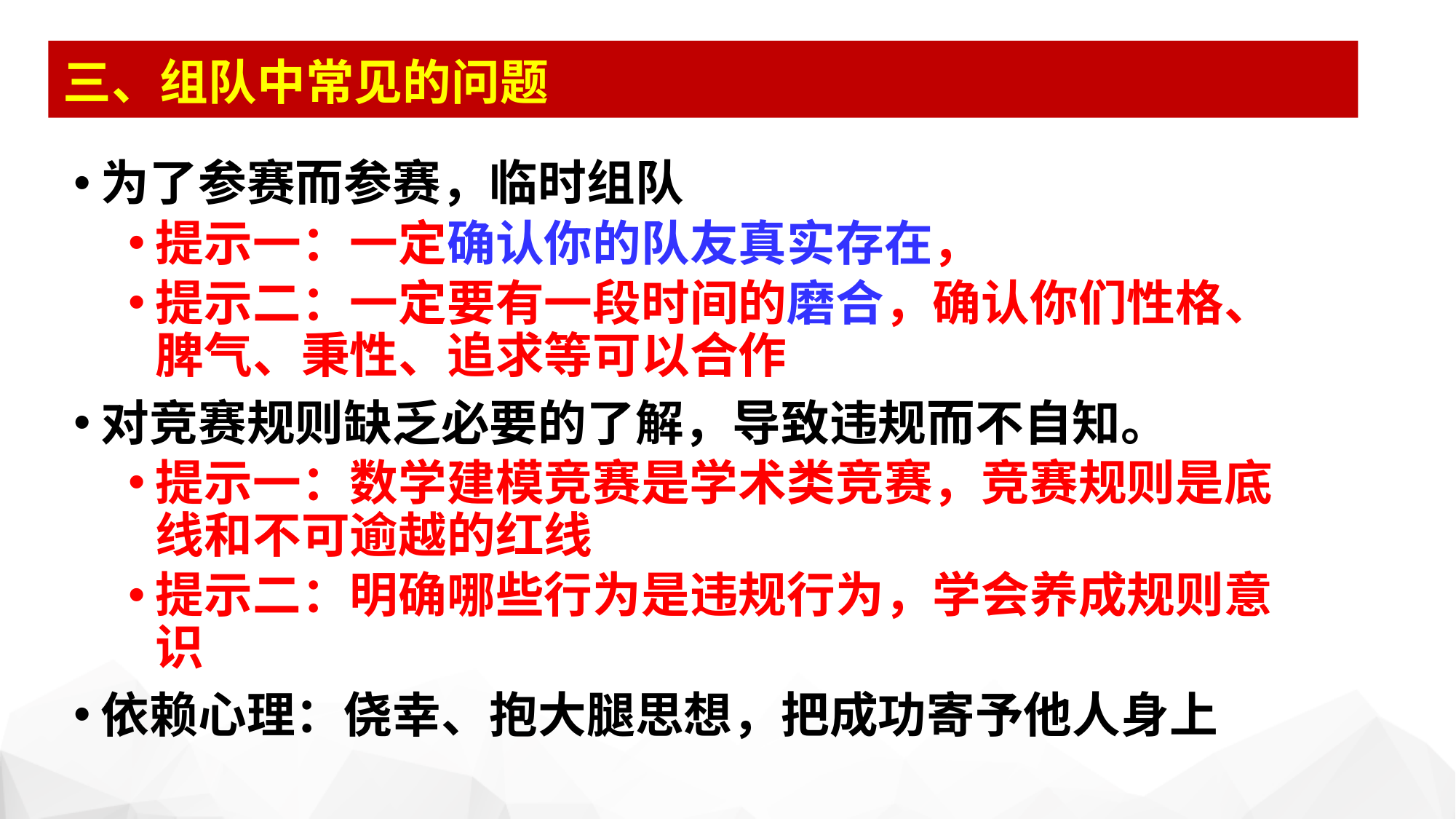

# 三、组队中常见的问题
为了参赛而参赛，临时组队
提示一：一定确认你的队友真实存在，
提示二：一定要有一段时间的磨合，确认你们性格、脾气、秉性、追求等可以合作
对竞赛规则缺乏必要的了解，导致违规而不自知。
提示一：数学建模竞赛是学术类竞赛，竞赛规则是底线和不可逾越的红线
提示二：明确哪些行为是违规行为，学会养成规则意识
依赖心理：侥幸、抱大腿思想，把成功寄予他人身上